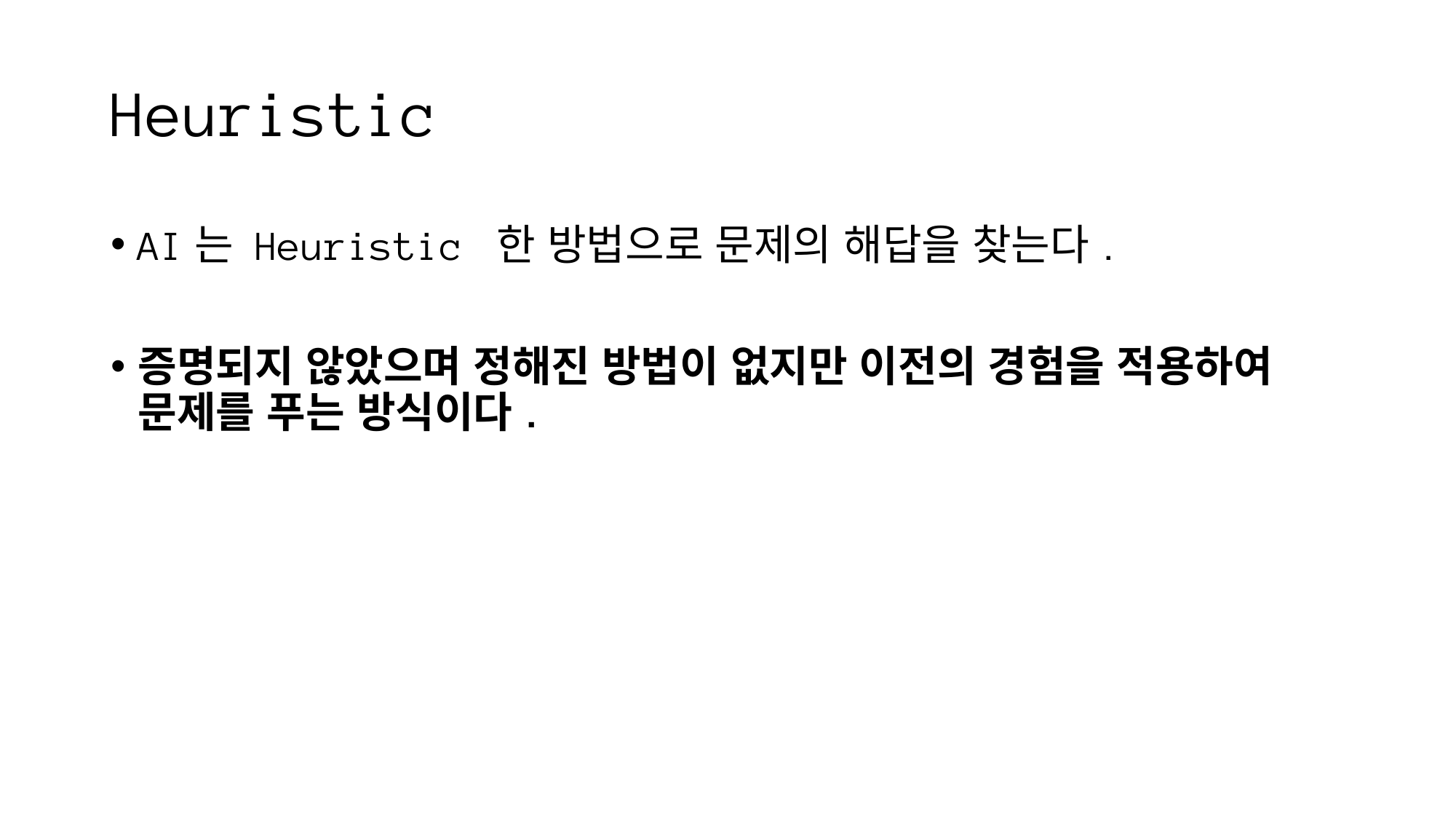

# Heuristic
AI는 Heuristic 한 방법으로 문제의 해답을 찾는다.

증명되지 않았으며 정해진 방법이 없지만 이전의 경험을 적용하여 문제를 푸는 방식이다.